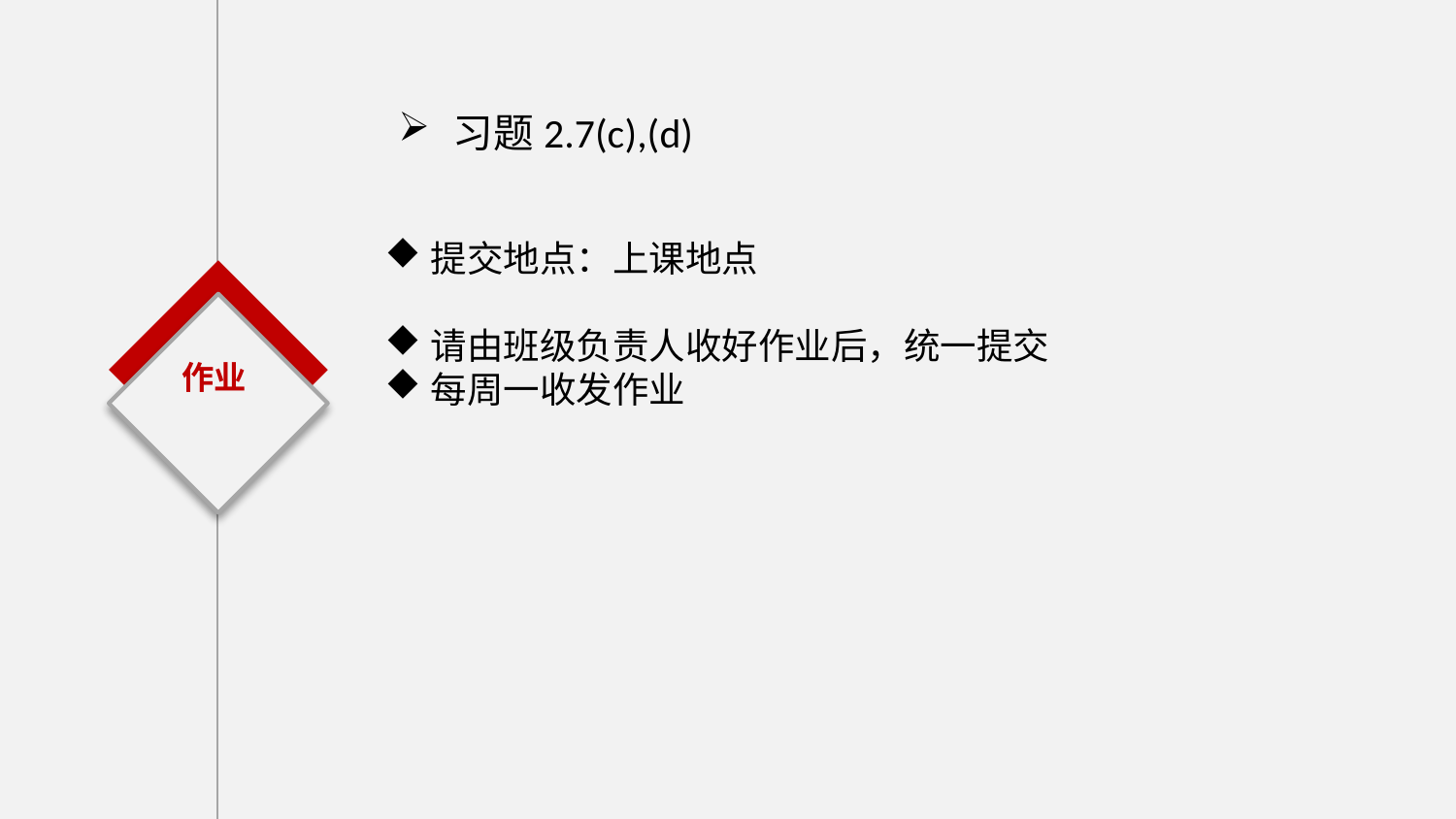

习题2.7(c),(d)
提交地点：上课地点

请由班级负责人收好作业后，统一提交
每周一收发作业

作业